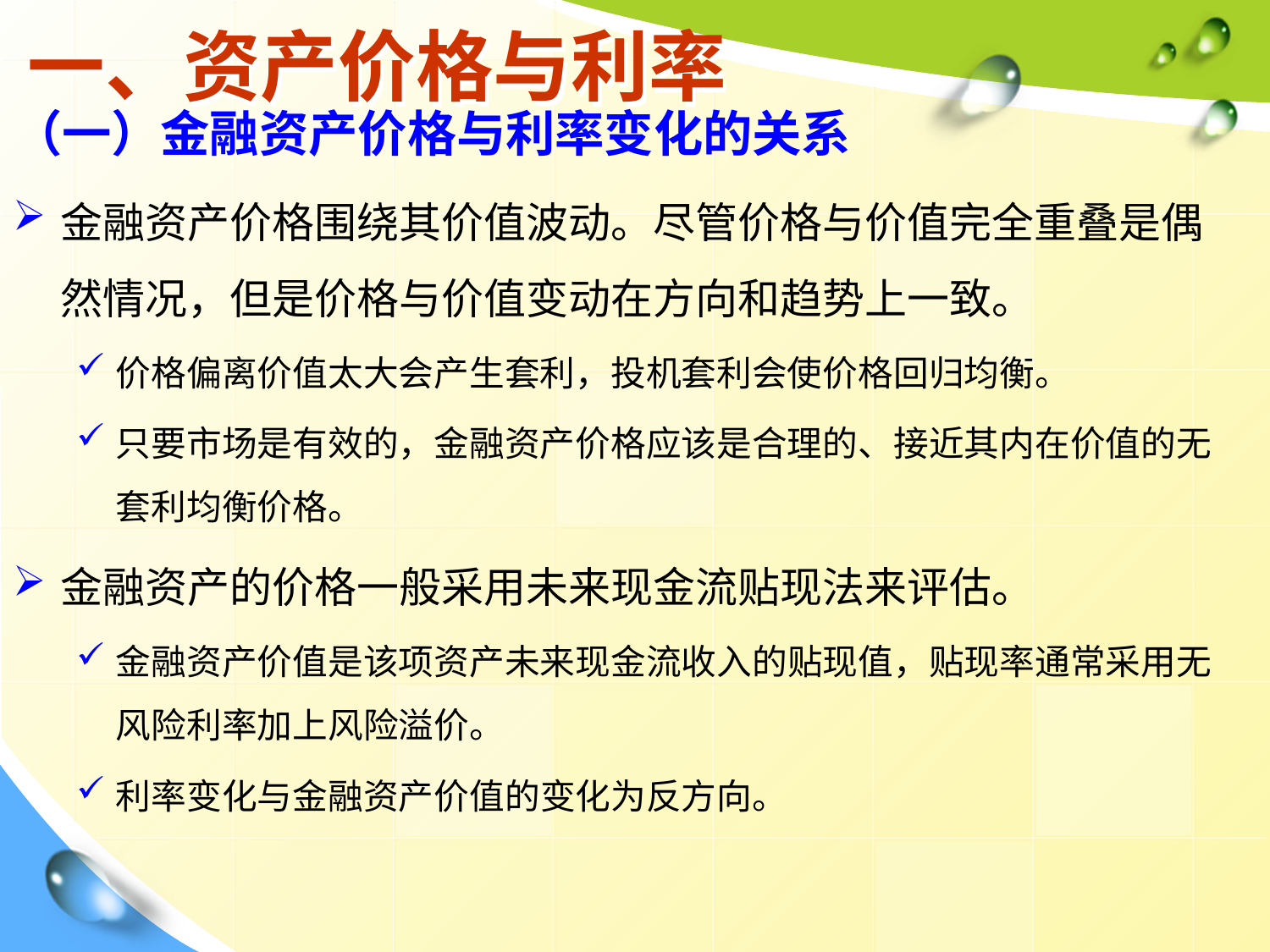

# 一、资产价格与利率
（一）金融资产价格与利率变化的关系
金融资产价格围绕其价值波动。尽管价格与价值完全重叠是偶然情况，但是价格与价值变动在方向和趋势上一致。
价格偏离价值太大会产生套利，投机套利会使价格回归均衡。
只要市场是有效的，金融资产价格应该是合理的、接近其内在价值的无套利均衡价格。
金融资产的价格一般采用未来现金流贴现法来评估。
金融资产价值是该项资产未来现金流收入的贴现值，贴现率通常采用无风险利率加上风险溢价。
利率变化与金融资产价值的变化为反方向。